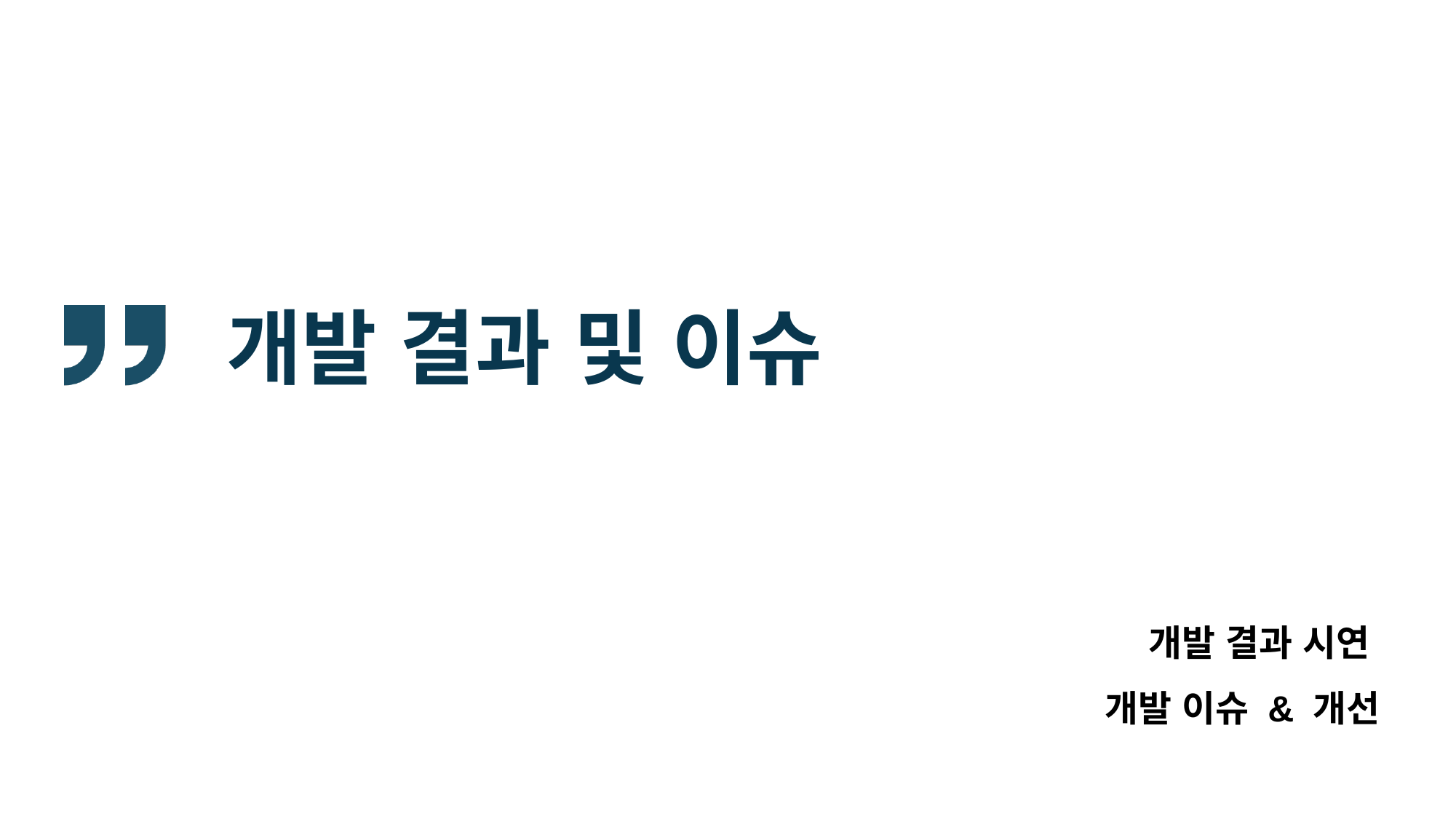

# 개발 결과 및 이슈
개발 결과 시연
개발 이슈 & 개선